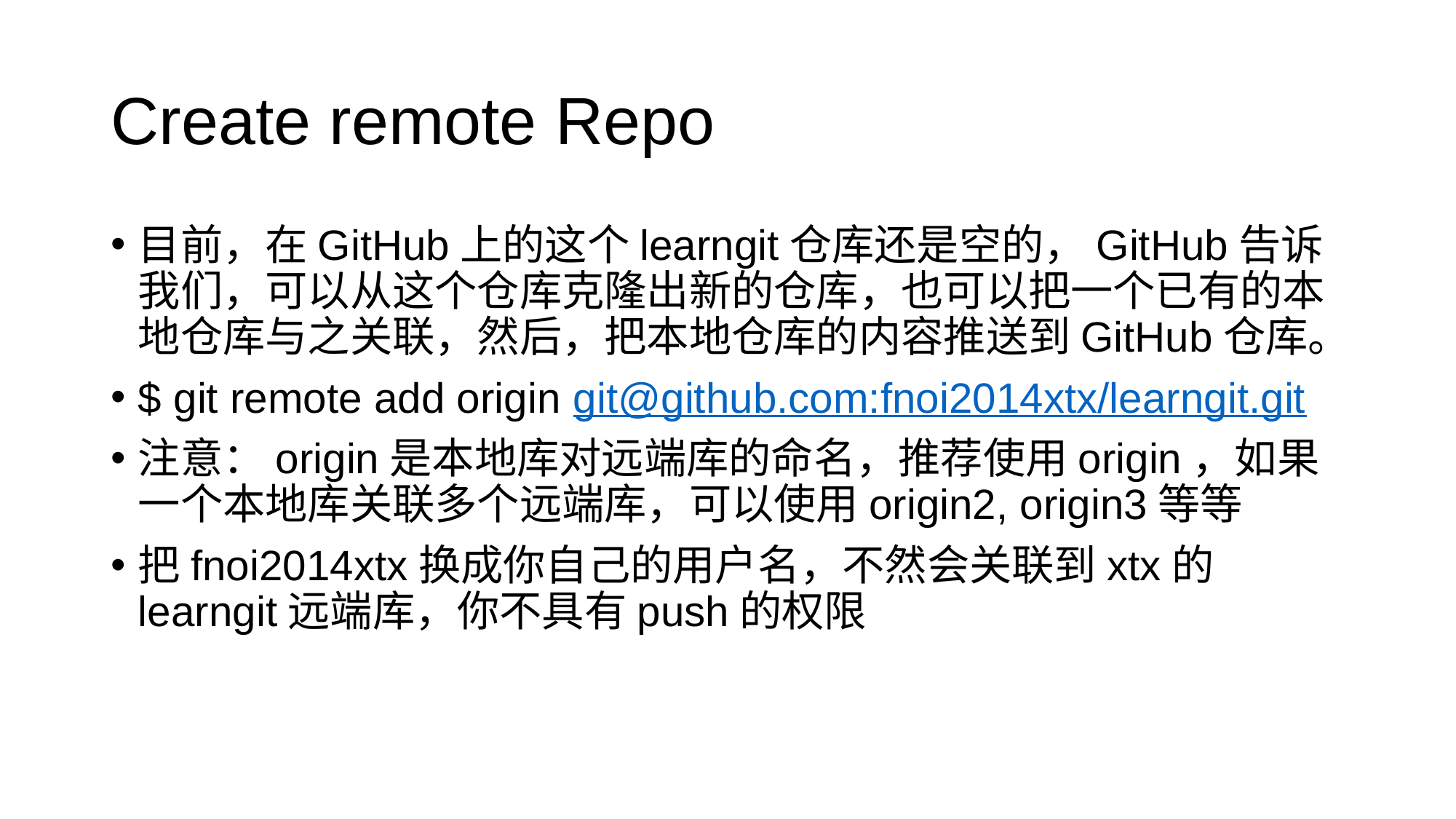

# Create remote Repo
目前，在GitHub上的这个learngit仓库还是空的，GitHub告诉我们，可以从这个仓库克隆出新的仓库，也可以把一个已有的本地仓库与之关联，然后，把本地仓库的内容推送到GitHub仓库。
$ git remote add origin git@github.com:fnoi2014xtx/learngit.git
注意：origin是本地库对远端库的命名，推荐使用origin，如果一个本地库关联多个远端库，可以使用origin2, origin3等等
把fnoi2014xtx换成你自己的用户名，不然会关联到xtx的learngit远端库，你不具有push的权限